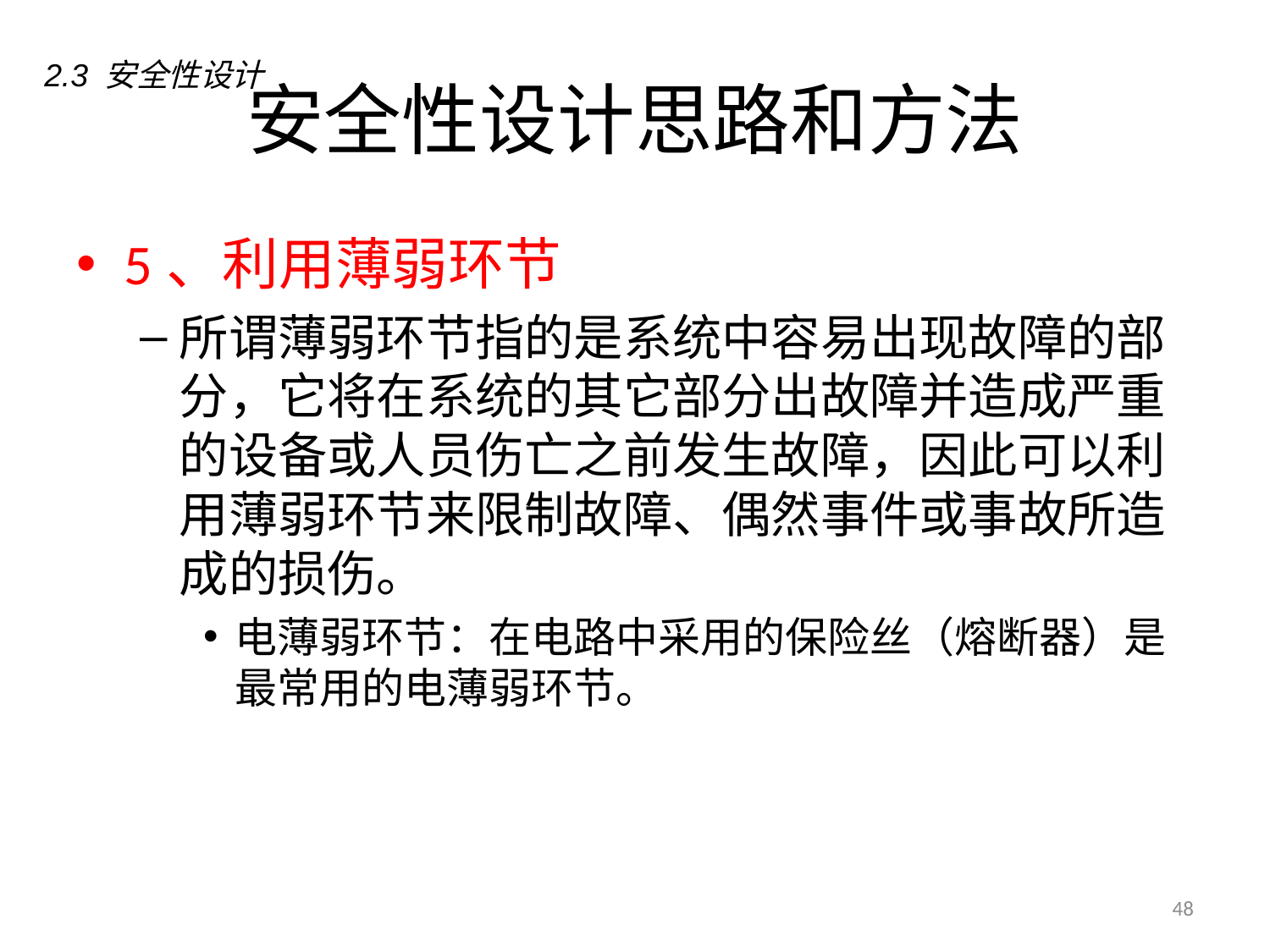

# 安全性设计思路和方法
2.3 安全性设计
5、利用薄弱环节
所谓薄弱环节指的是系统中容易出现故障的部分，它将在系统的其它部分出故障并造成严重的设备或人员伤亡之前发生故障，因此可以利用薄弱环节来限制故障、偶然事件或事故所造成的损伤。
电薄弱环节：在电路中采用的保险丝（熔断器）是最常用的电薄弱环节。
48